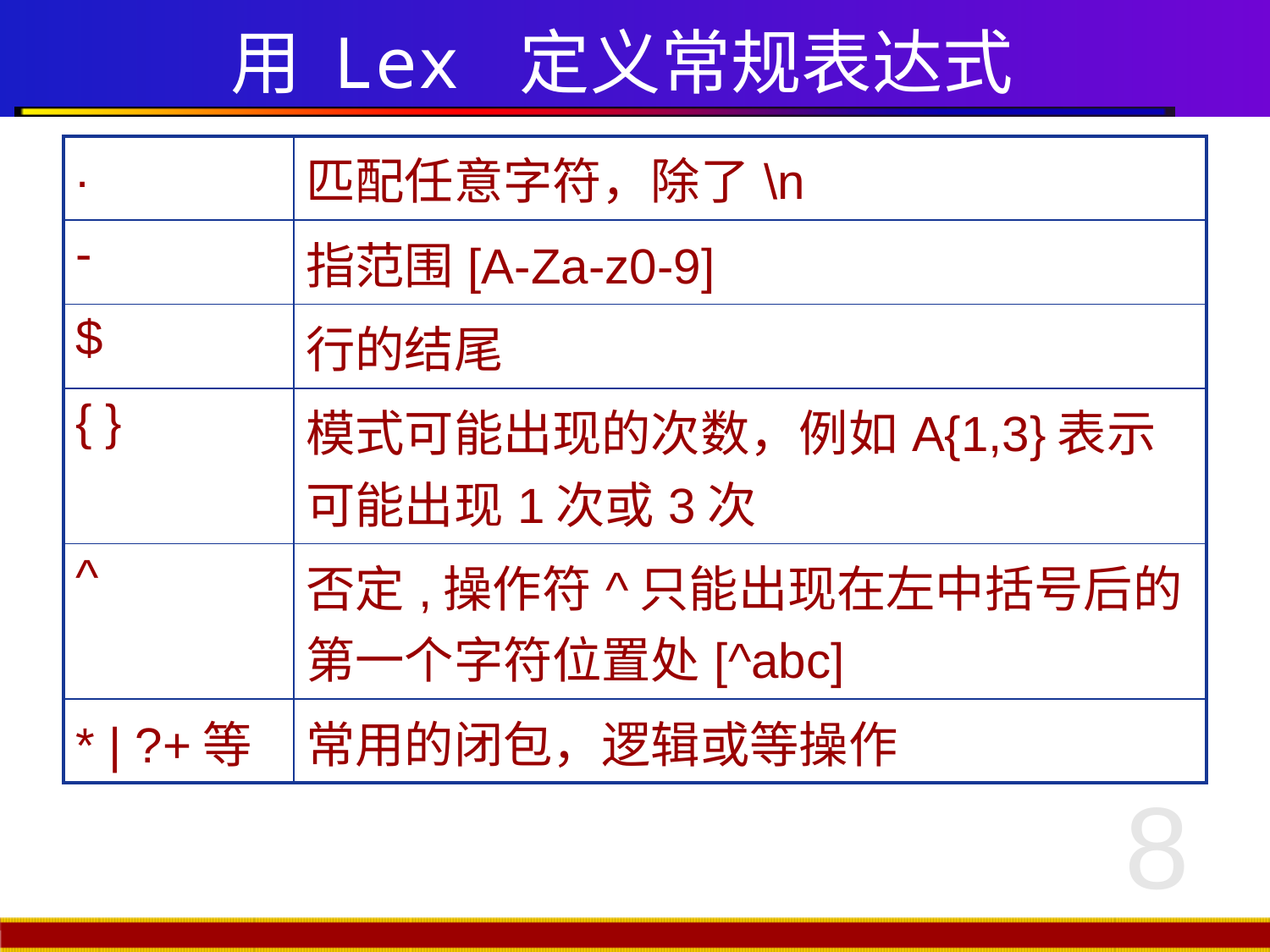

# 用 Lex 定义常规表达式
| . | 匹配任意字符，除了\n |
| --- | --- |
| - | 指范围[A-Za-z0-9] |
| $ | 行的结尾 |
| { } | 模式可能出现的次数，例如A{1,3}表示可能出现1次或3次 |
| ^ | 否定,操作符^只能出现在左中括号后的第一个字符位置处[^abc] |
| \* | ?+等 | 常用的闭包，逻辑或等操作 |
8